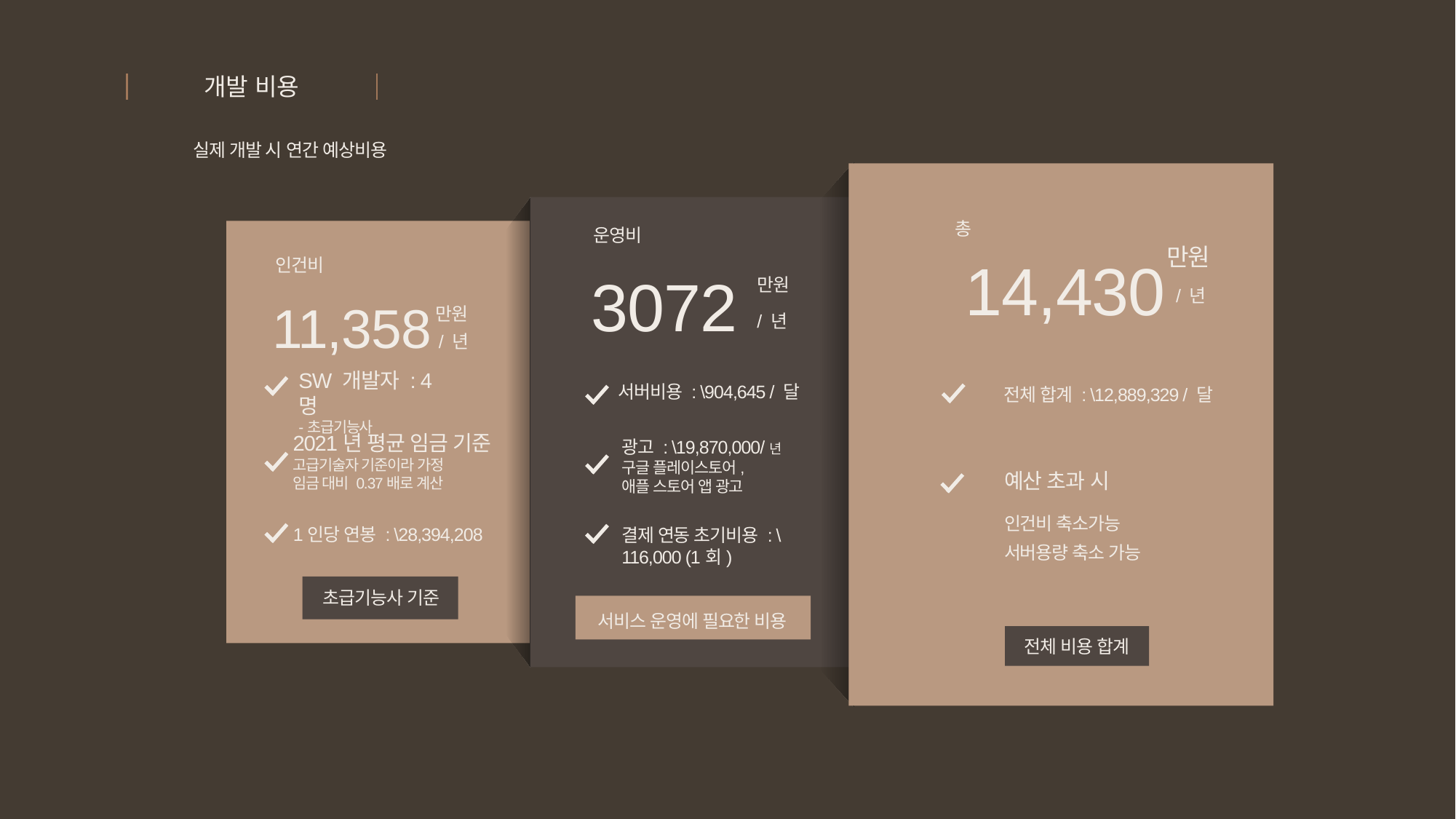

개발 비용
실제 개발 시 연간 예상비용

총
운영비
14,430

만원
3072
인건비
만원
11,358
/ 년
만원
/ 년
/ 년
SW 개발자 : 4명
-초급기능사
서버비용 : \904,645 / 달
전체 합계 : \12,889,329 / 달

2021년 평균 임금 기준
고급기술자 기준이라 가정
임금 대비 0.37배로 계산
광고 : \19,870,000/년
구글 플레이스토어,
애플 스토어 앱 광고
예산 초과 시
인건비 축소가능
1인당 연봉 : \28,394,208
결제 연동 초기비용 : \116,000 (1회)
서버용량 축소 가능

초급기능사 기준

서비스 운영에 필요한 비용

전체 비용 합계